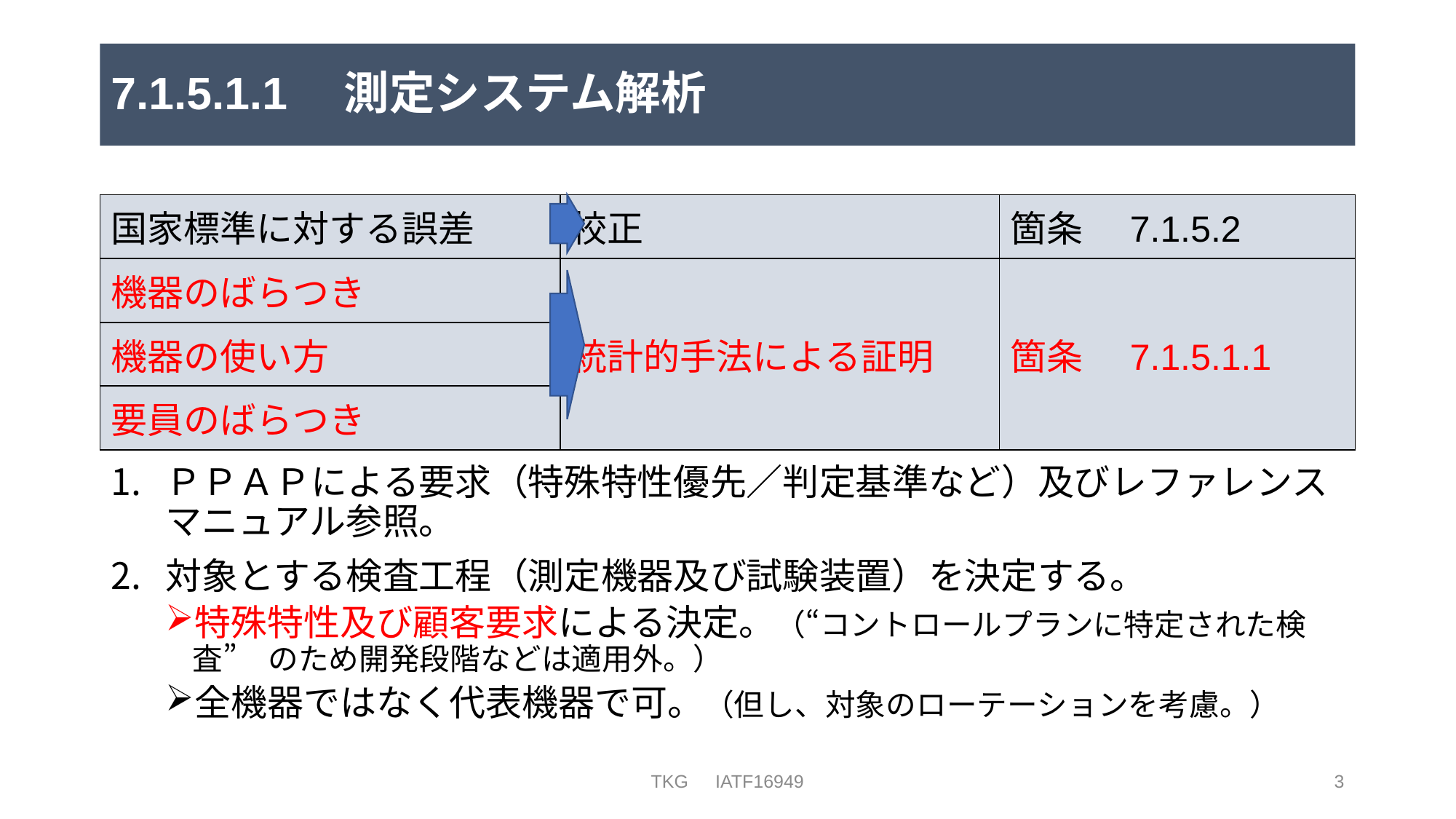

# 7.1.5.1.1　測定システム解析

ＰＰＡＰによる要求（特殊特性優先／判定基準など）及びレファレンスマニュアル参照。
対象とする検査工程（測定機器及び試験装置）を決定する。
特殊特性及び顧客要求による決定。（“コントロールプランに特定された検査”　のため開発段階などは適用外。）
全機器ではなく代表機器で可。（但し、対象のローテーションを考慮。）
| 国家標準に対する誤差 | 校正 | 箇条　7.1.5.2 |
| --- | --- | --- |
| 機器のばらつき | 統計的手法による証明 | 箇条　7.1.5.1.1 |
| 機器の使い方 |  |  |
| 要員のばらつき |  |  |

TKG　IATF16949
3